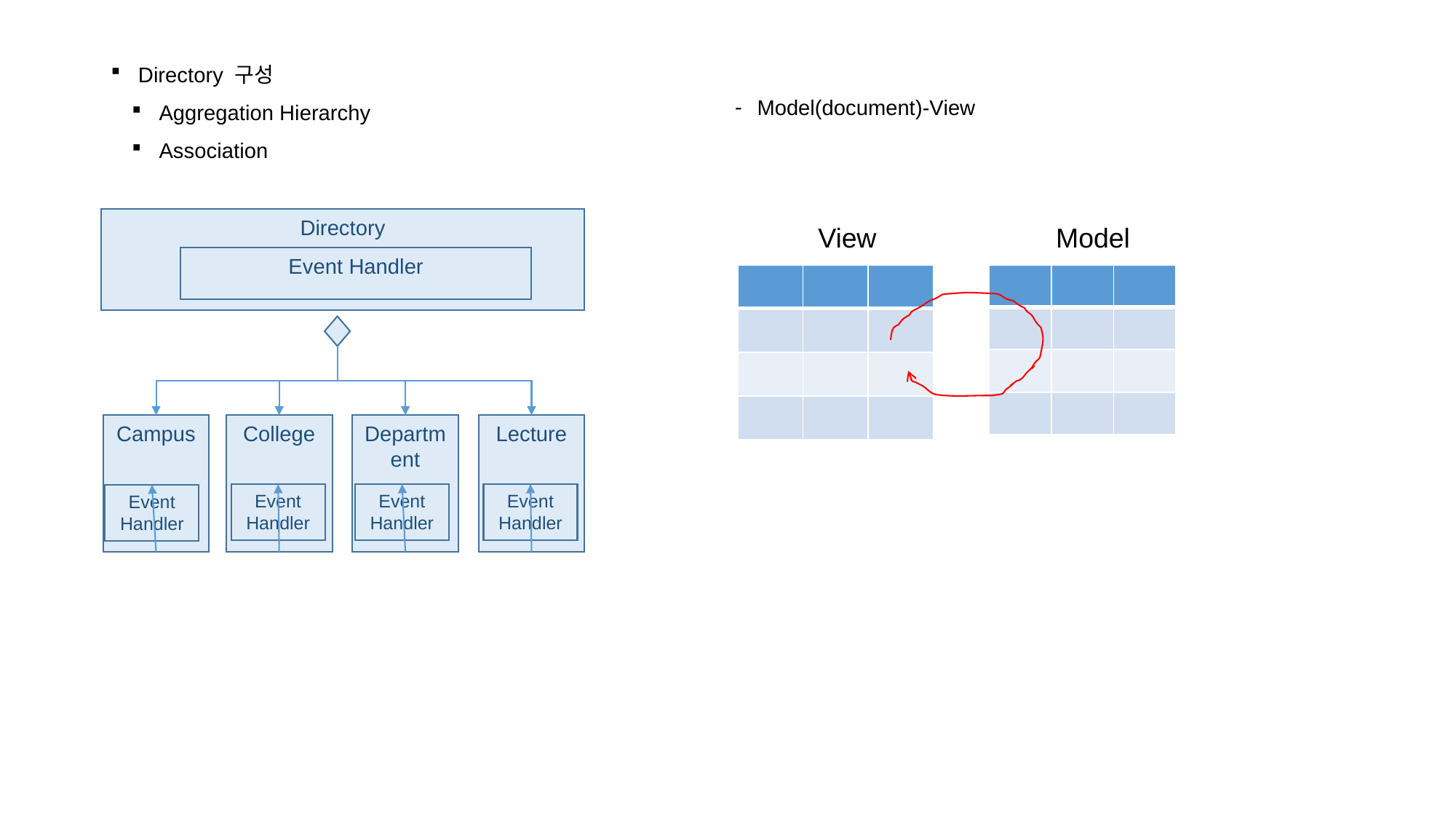

Directory 구성
Aggregation Hierarchy
Association

Model(document)-View
Directory
View
Model
Event Handler
|  |  |  |
| --- | --- | --- |
|  |  |  |
|  |  |  |
|  |  |  |
|  |  |  |
| --- | --- | --- |
|  |  |  |
|  |  |  |
|  |  |  |

Campus
Lecture
College
Department
Event Handler
Event Handler
Event Handler
Event Handler